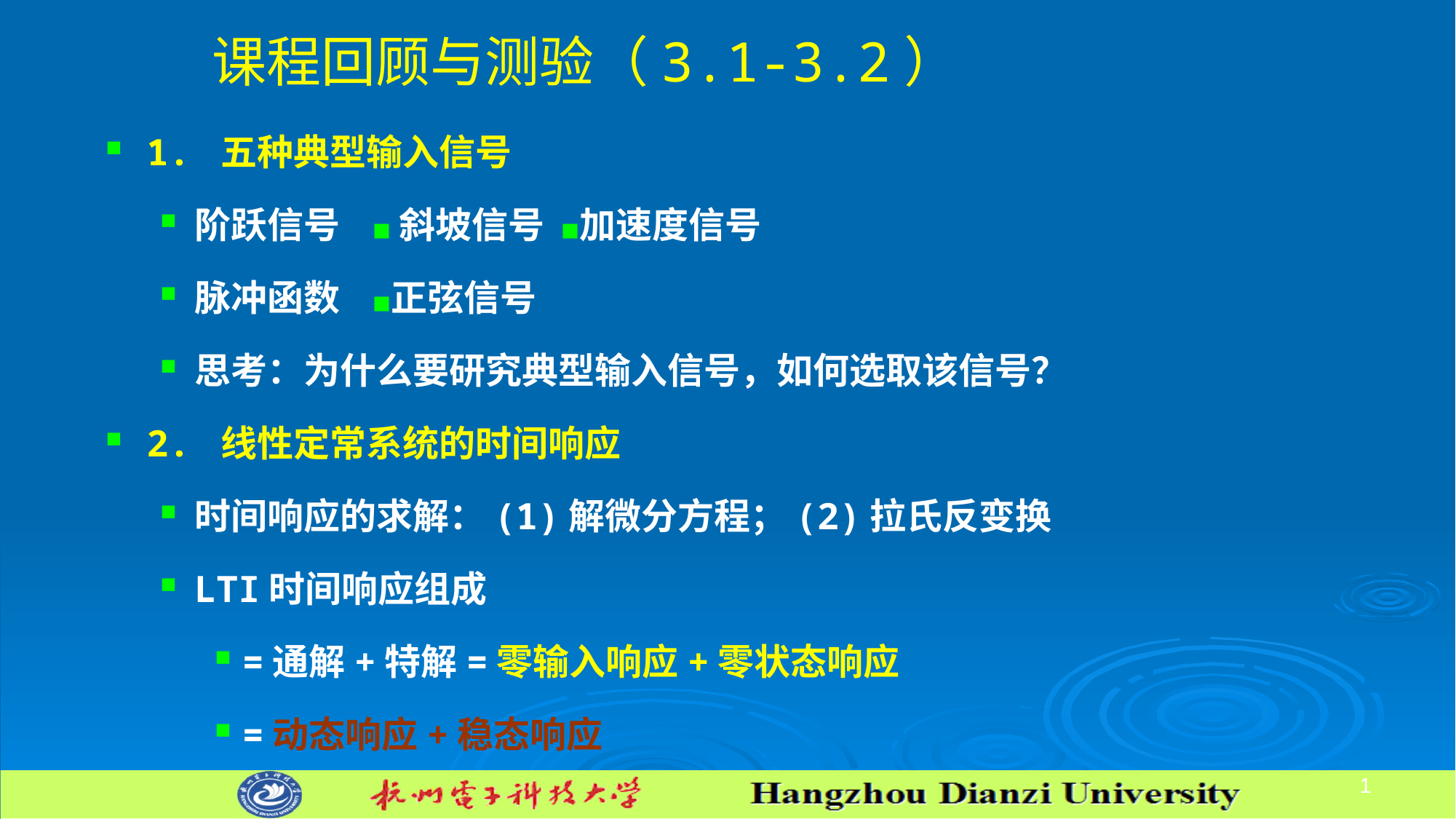

# 课程回顾与测验（3.1-3.2）
1. 五种典型输入信号
阶跃信号    ■  斜坡信号  ■加速度信号
脉冲函数    ■正弦信号
思考：为什么要研究典型输入信号，如何选取该信号？
2. 线性定常系统的时间响应
时间响应的求解：(1)解微分方程；(2)拉氏反变换
LTI时间响应组成
=通解+特解=零输入响应+零状态响应
=动态响应+稳态响应

1